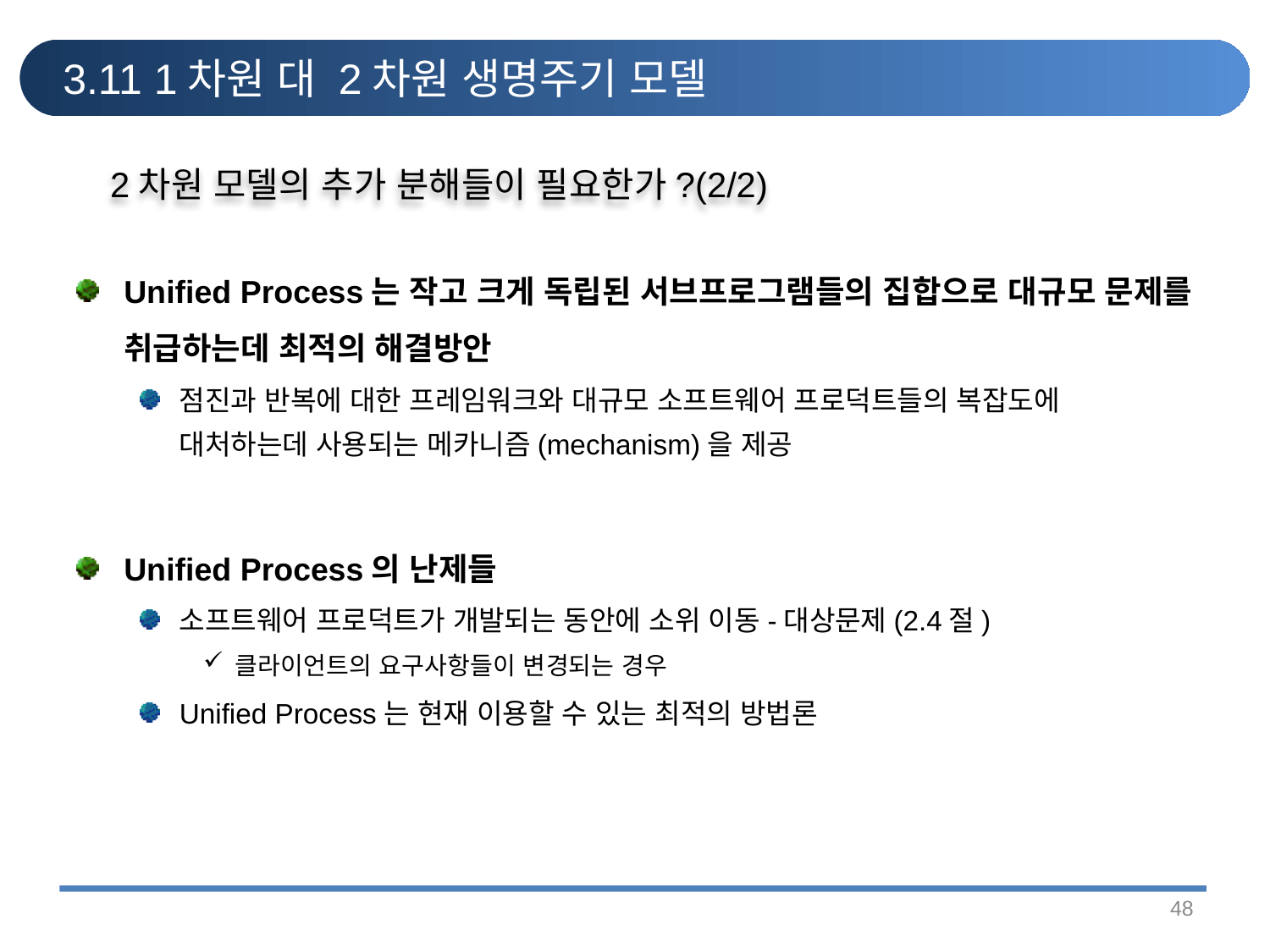

# 3.11 1차원 대 2차원 생명주기 모델
2차원 모델의 추가 분해들이 필요한가?(2/2)
Unified Process는 작고 크게 독립된 서브프로그램들의 집합으로 대규모 문제를 취급하는데 최적의 해결방안
점진과 반복에 대한 프레임워크와 대규모 소프트웨어 프로덕트들의 복잡도에 대처하는데 사용되는 메카니즘(mechanism)을 제공

Unified Process의 난제들
소프트웨어 프로덕트가 개발되는 동안에 소위 이동-대상문제(2.4절)
클라이언트의 요구사항들이 변경되는 경우
Unified Process는 현재 이용할 수 있는 최적의 방법론
48